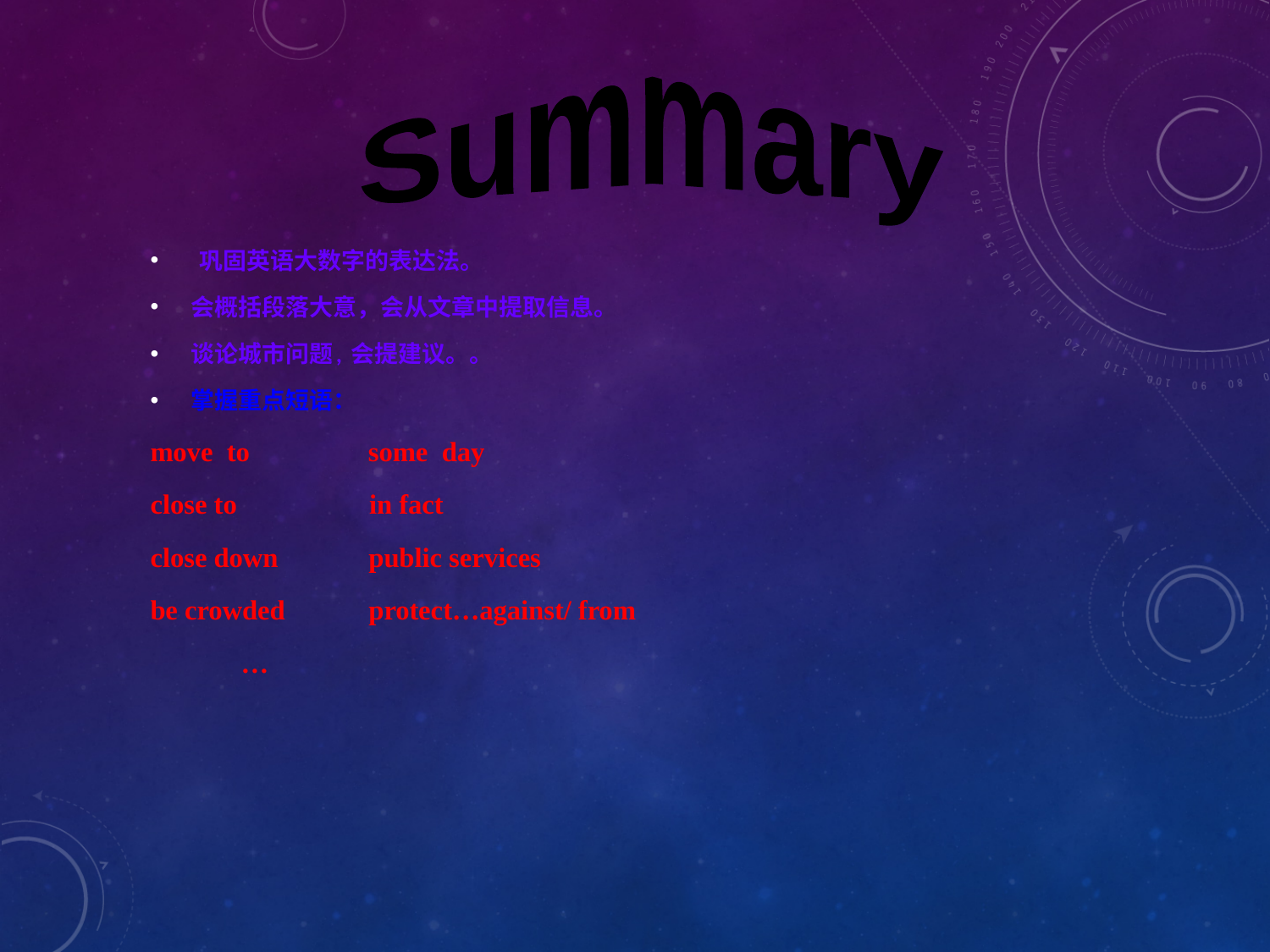

Summary
 巩固英语大数字的表达法。
会概括段落大意，会从文章中提取信息。
谈论城市问题, 会提建议。。
掌握重点短语：
move  to                 some  day
close to                   in fact
close down             public services
be crowded            protect…against/ from
             …